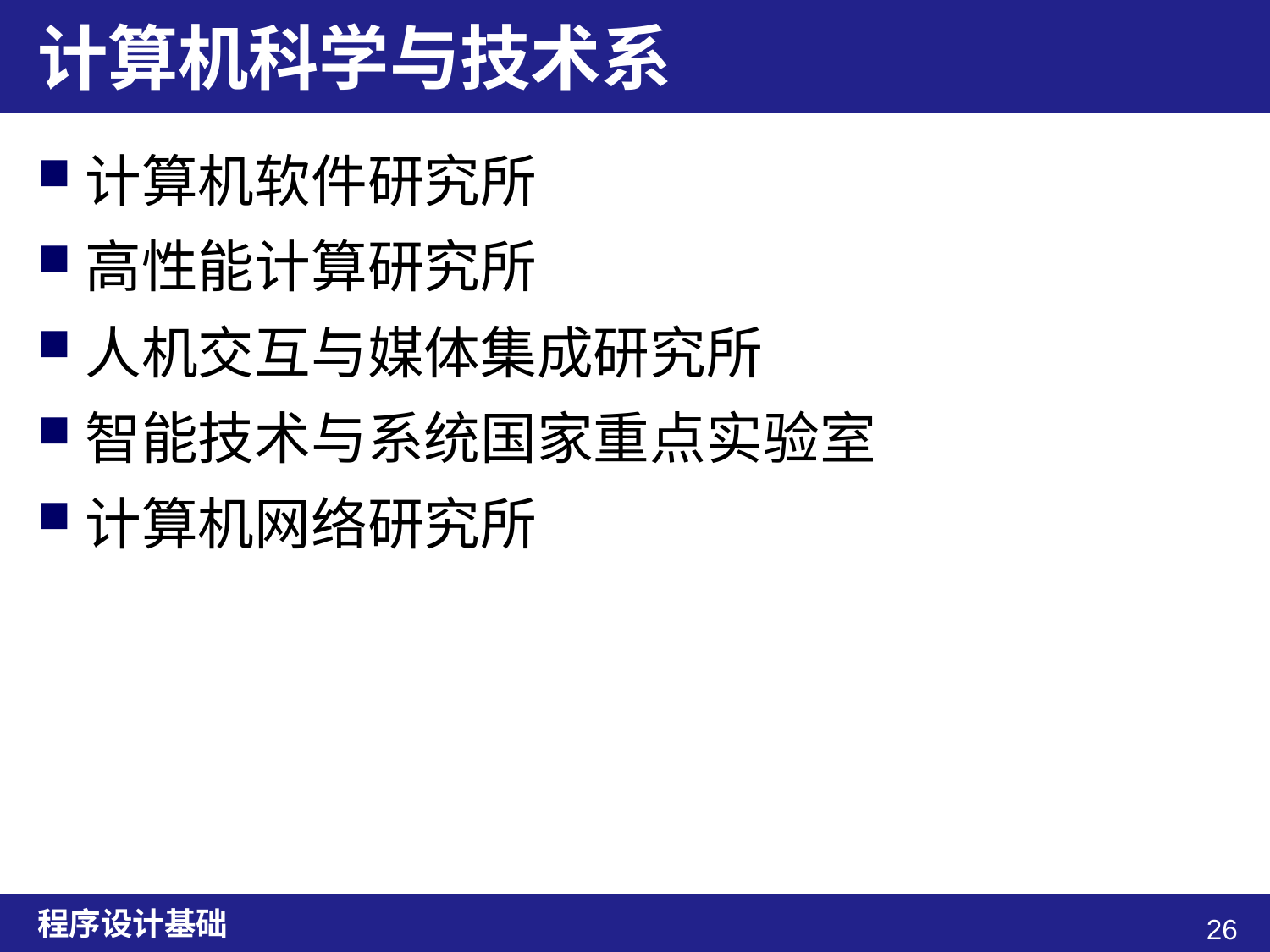

# 计算机科学与技术系
计算机软件研究所
高性能计算研究所
人机交互与媒体集成研究所
智能技术与系统国家重点实验室
计算机网络研究所